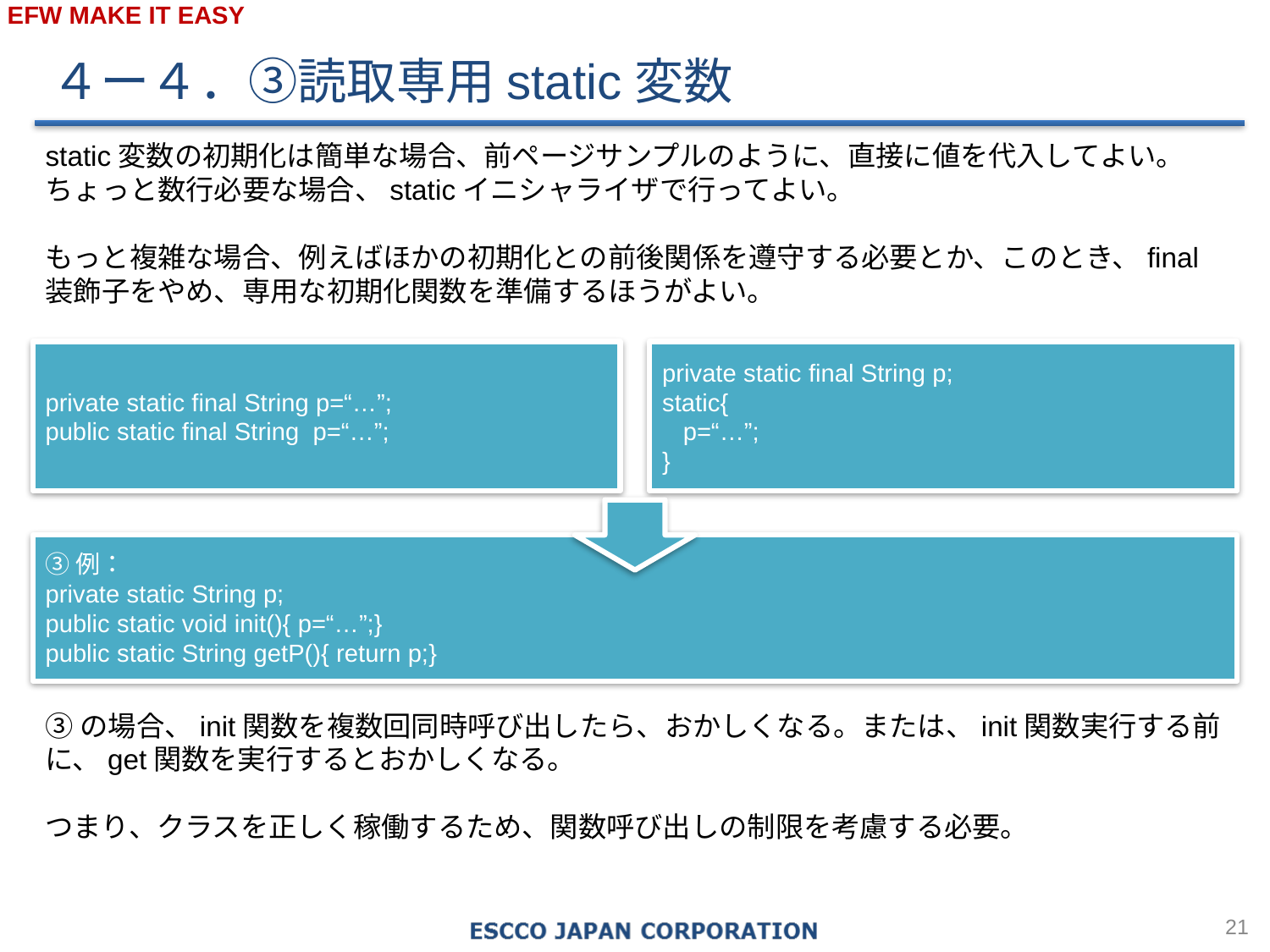

４ー４．③読取専用static変数
static変数の初期化は簡単な場合、前ページサンプルのように、直接に値を代入してよい。ちょっと数行必要な場合、staticイニシャライザで行ってよい。

もっと複雑な場合、例えばほかの初期化との前後関係を遵守する必要とか、このとき、final装飾子をやめ、専用な初期化関数を準備するほうがよい。
private static final String p=“…”;
public static final String  p=“…”;
private static final String p;
static{
   p=“…”;
}

③例：
private static String p;
public static void init(){ p=“…”;}
public static String getP(){ return p;}
③の場合、init関数を複数回同時呼び出したら、おかしくなる。または、init関数実行する前に、get関数を実行するとおかしくなる。

つまり、クラスを正しく稼働するため、関数呼び出しの制限を考慮する必要。
21